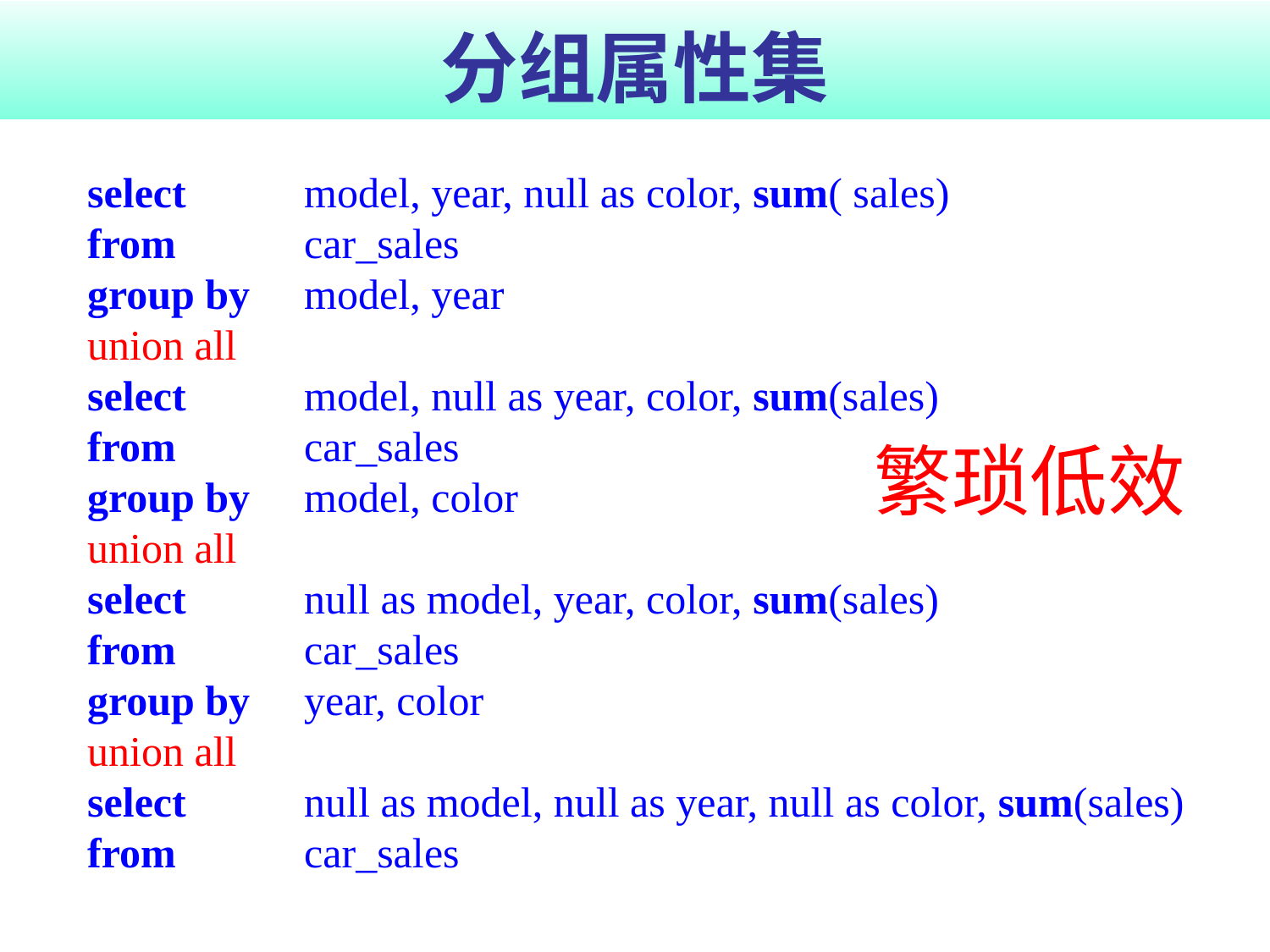

# 分组属性集
select 	model, year, null as color, sum( sales)
from 	car_sales
group by	model, year
union all
select 	model, null as year, color, sum(sales)
from 	car_sales
group by	model, color
union all
select 	null as model, year, color, sum(sales)
from 	car_sales
group by	year, color
union all
select 	null as model, null as year, null as color, sum(sales)
from 	car_sales
繁琐低效